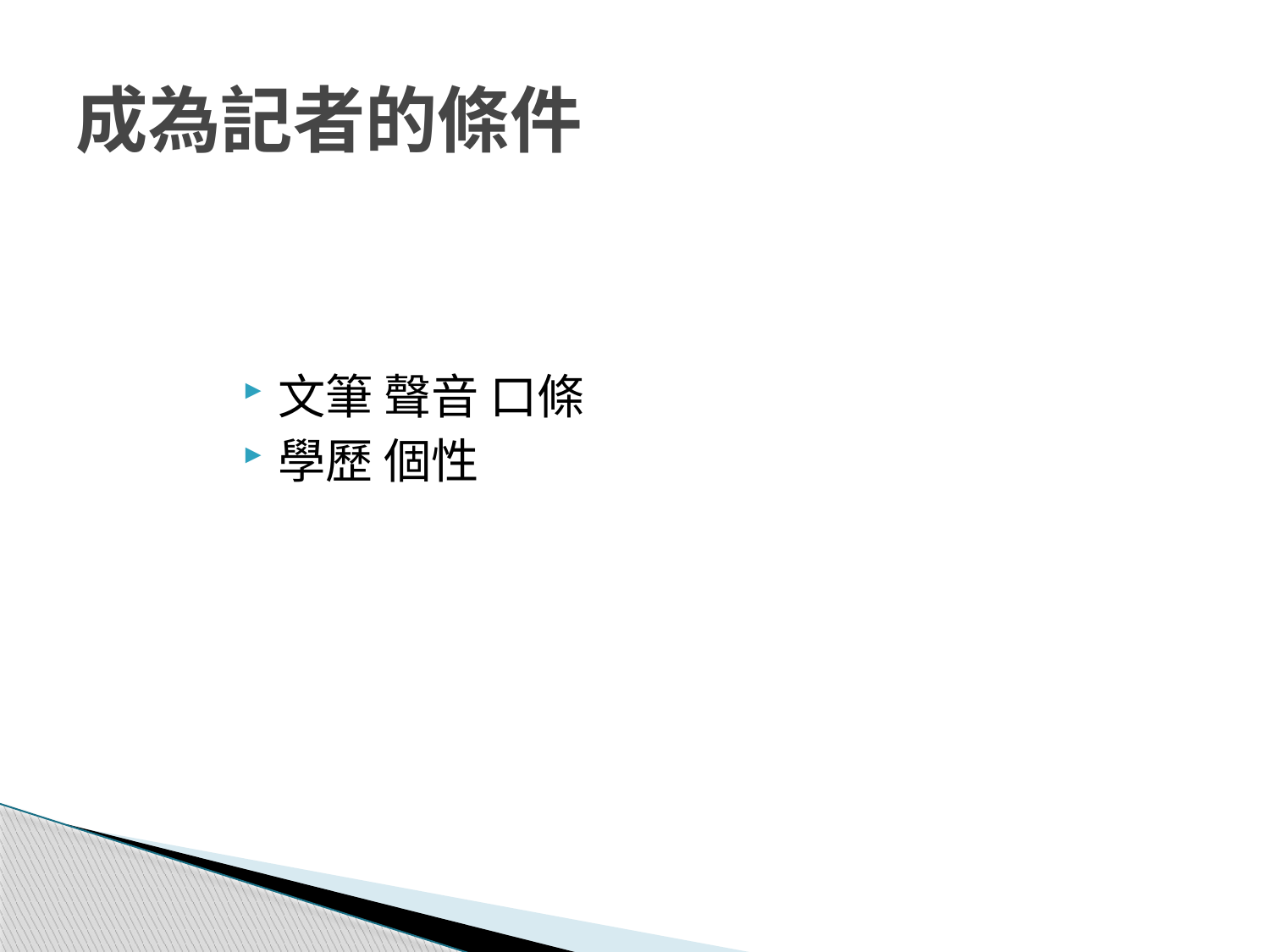

# 成為記者的條件

文筆 聲音 口條
學歷 個性